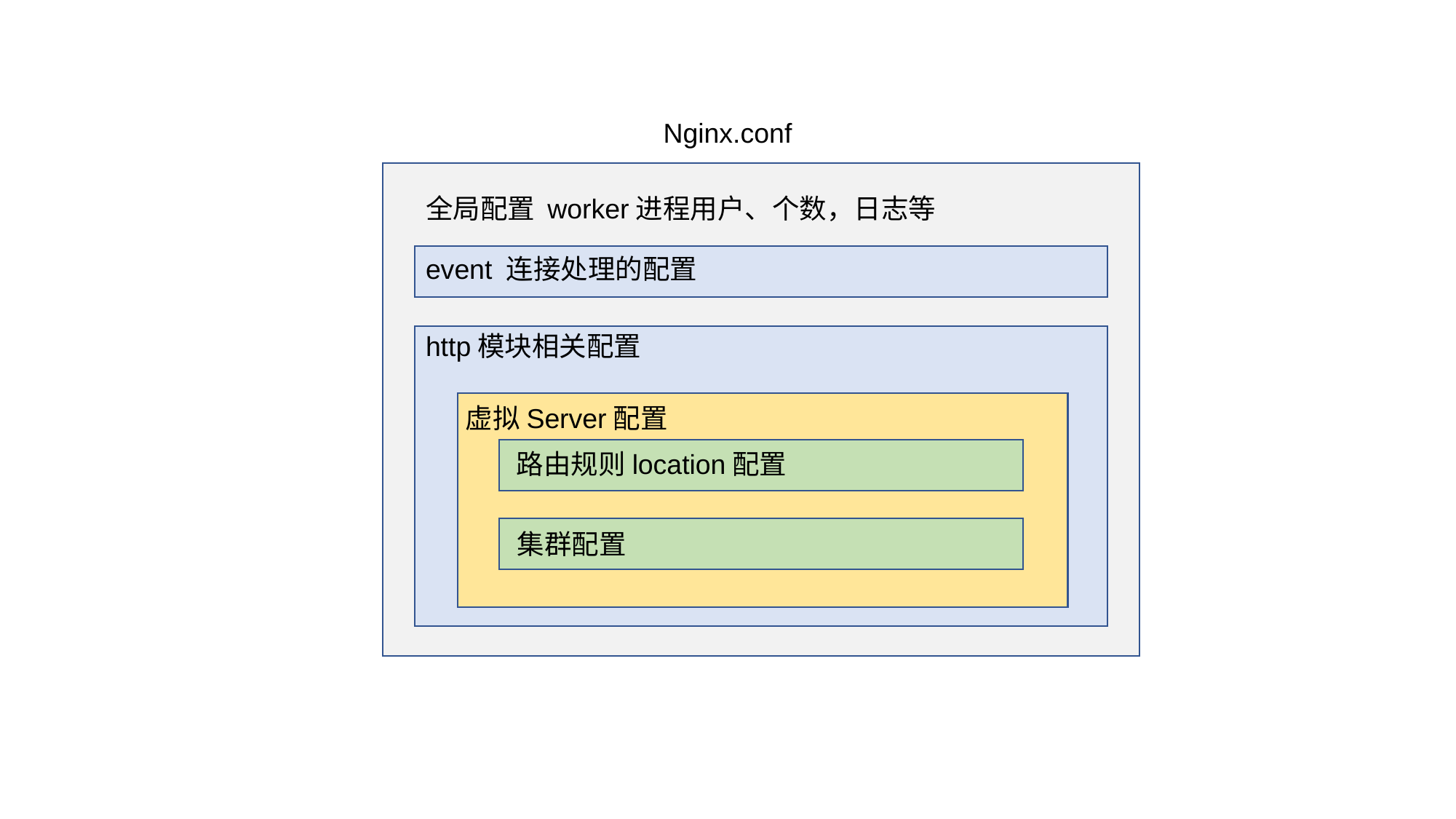

Nginx.conf

全局配置 worker进程用户、个数，日志等

event 连接处理的配置
http模块相关配置

虚拟Server配置

路由规则location配置

集群配置